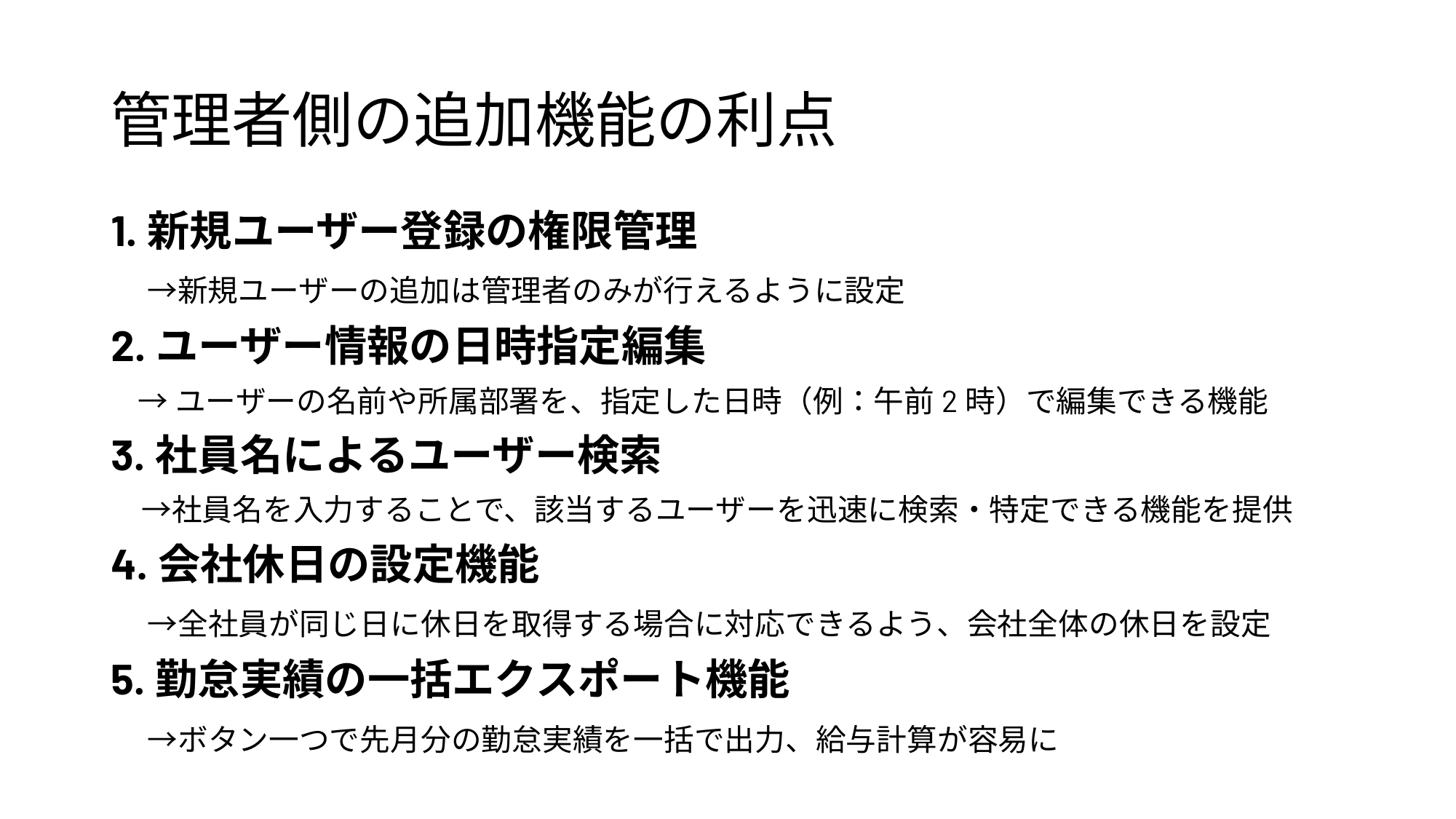

# 管理者側の追加機能の利点
1.新規ユーザー登録の権限管理
　→新規ユーザーの追加は管理者のみが行えるように設定
2.ユーザー情報の日時指定編集
    →ユーザーの名前や所属部署を、指定した日時（例：午前2時）で編集できる機能
3.社員名によるユーザー検索
　→社員名を入力することで、該当するユーザーを迅速に検索・特定できる機能を提供
4.会社休日の設定機能
　→全社員が同じ日に休日を取得する場合に対応できるよう、会社全体の休日を設定
5.勤怠実績の一括エクスポート機能
　→ボタン一つで先月分の勤怠実績を一括で出力、給与計算が容易に